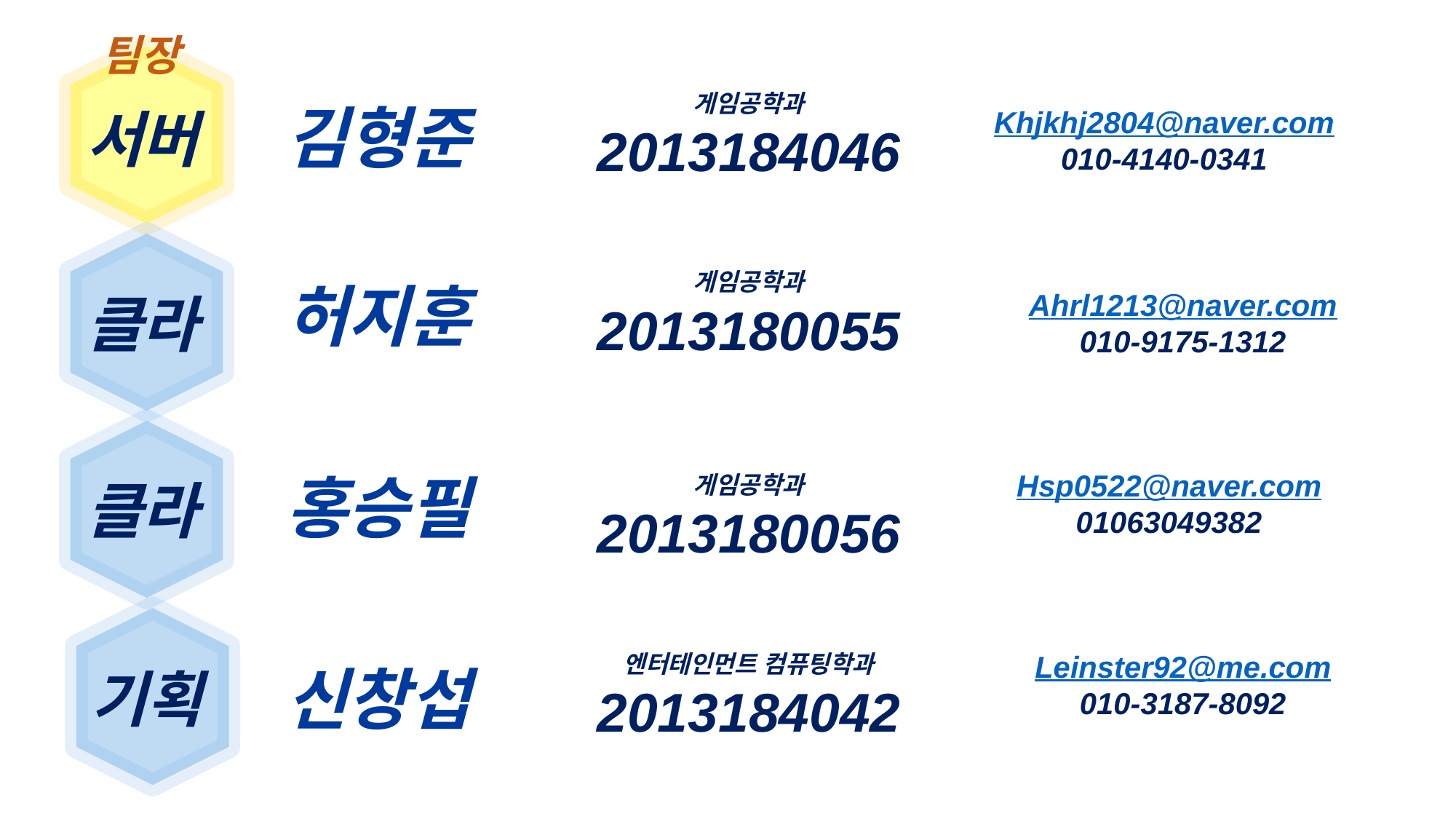

팀장

게임공학과
2013184046
김형준
서버
Khjkhj2804@naver.com
010-4140-0341

게임공학과
2013180055
허지훈
클라
Ahrl1213@naver.com
010-9175-1312

홍승필
Hsp0522@naver.com
01063049382
게임공학과
2013180056
클라

Leinster92@me.com
010-3187-8092
엔터테인먼트 컴퓨팅학과
2013184042
신창섭
기획